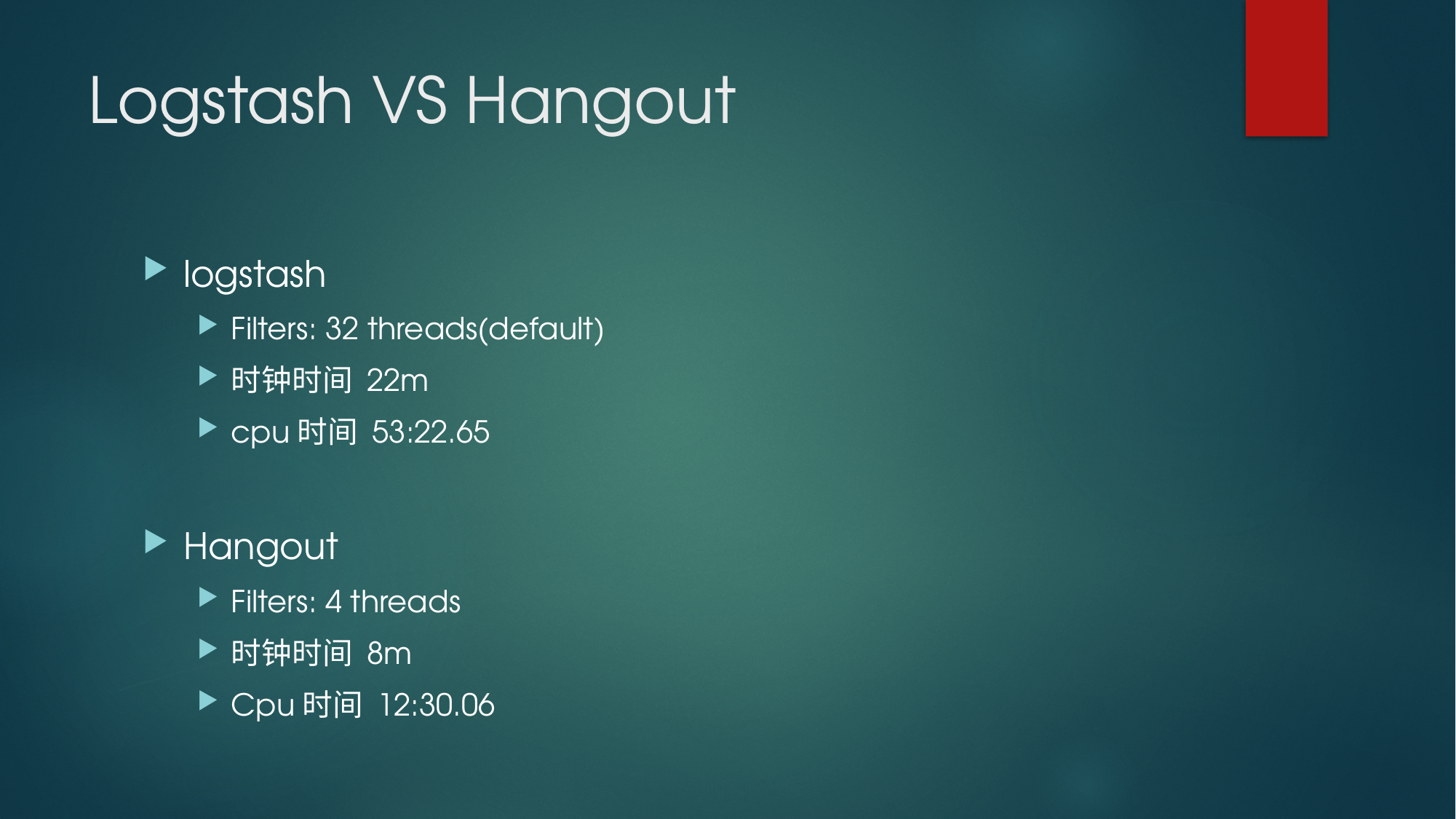

# Logstash VS Hangout
logstash
Filters: 32 threads(default)
时钟时间 22m
cpu时间 53:22.65

Hangout
Filters: 4 threads
时钟时间 8m
Cpu时间 12:30.06